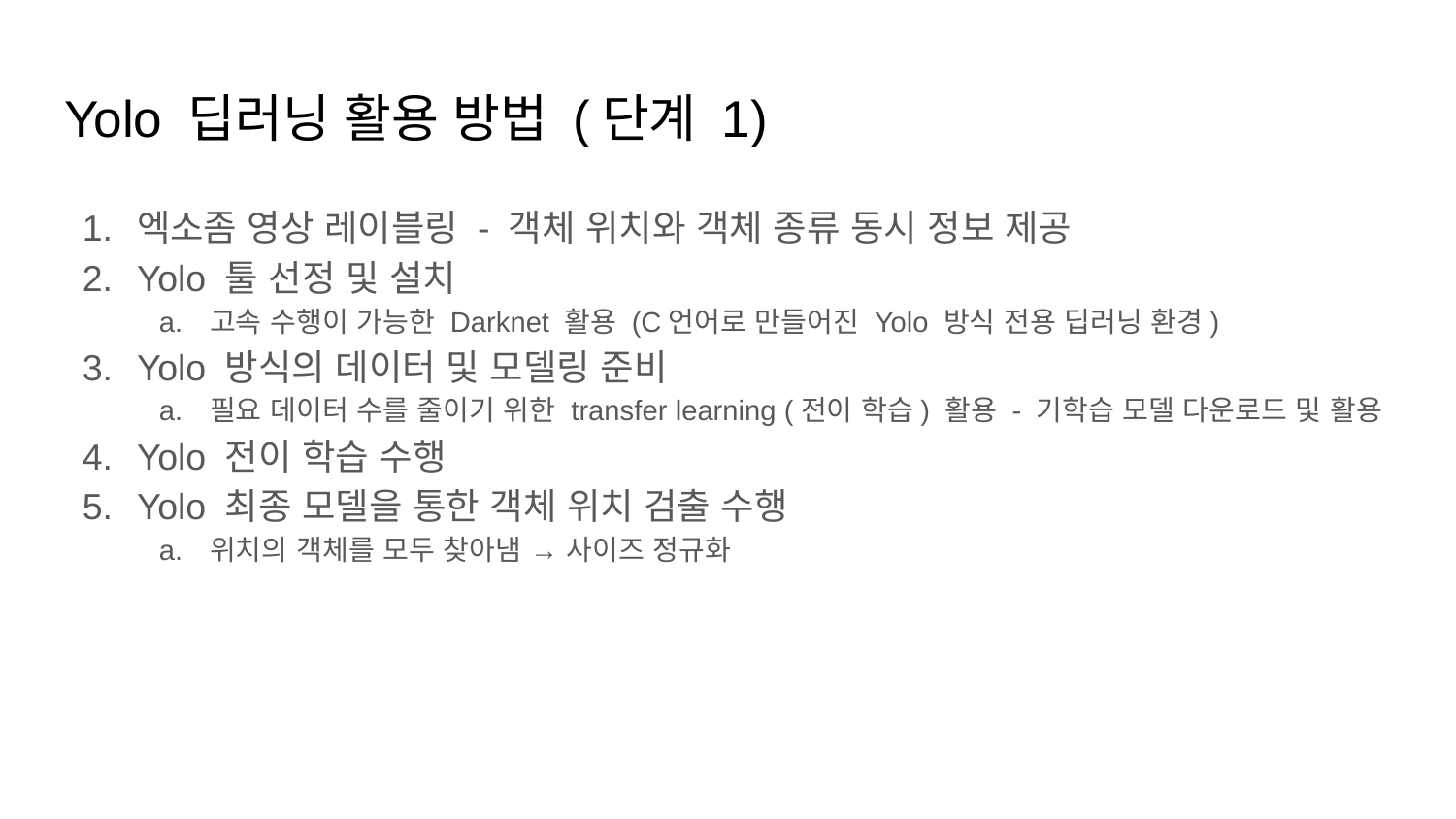

# Yolo 딥러닝 활용 방법 (단계 1)
엑소좀 영상 레이블링 - 객체 위치와 객체 종류 동시 정보 제공
Yolo 툴 선정 및 설치
고속 수행이 가능한 Darknet 활용 (C언어로 만들어진 Yolo 방식 전용 딥러닝 환경)
Yolo 방식의 데이터 및 모델링 준비
필요 데이터 수를 줄이기 위한 transfer learning (전이 학습) 활용 - 기학습 모델 다운로드 및 활용
Yolo 전이 학습 수행
Yolo 최종 모델을 통한 객체 위치 검출 수행
위치의 객체를 모두 찾아냄 → 사이즈 정규화